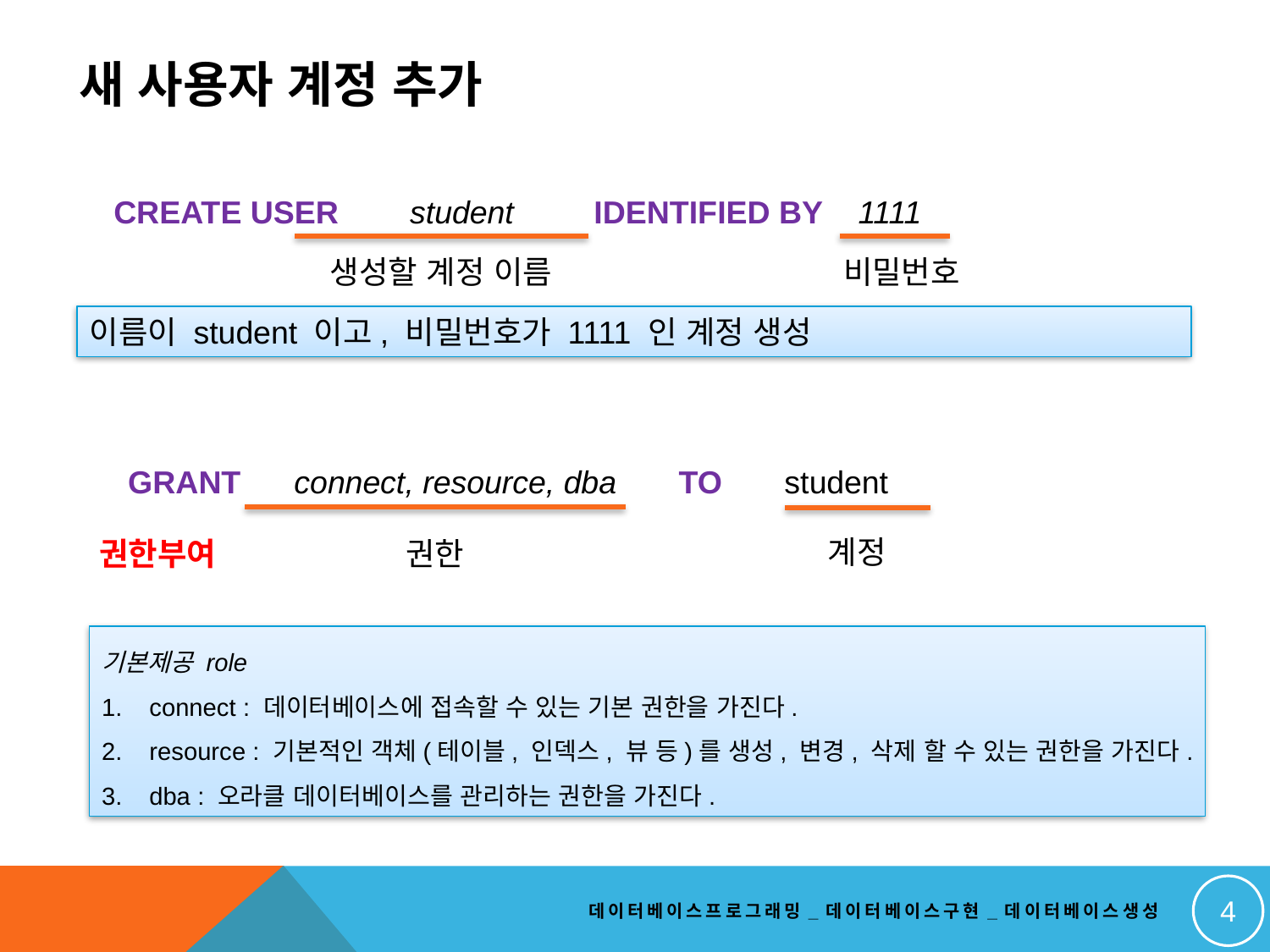

새 사용자 계정 추가
CREATE USER        student         IDENTIFIED BY    1111
생성할 계정 이름
비밀번호
이름이 student 이고, 비밀번호가 1111 인 계정 생성
GRANT      connect, resource, dba       TO       student
계정
권한부여
권한
기본제공 role
connect : 데이터베이스에 접속할 수 있는 기본 권한을 가진다.
resource : 기본적인 객체(테이블, 인덱스, 뷰 등)를 생성, 변경, 삭제 할 수 있는 권한을 가진다.
dba : 오라클 데이터베이스를 관리하는 권한을 가진다.
4
데이터베이스프로그래밍_데이터베이스구현_데이터베이스생성